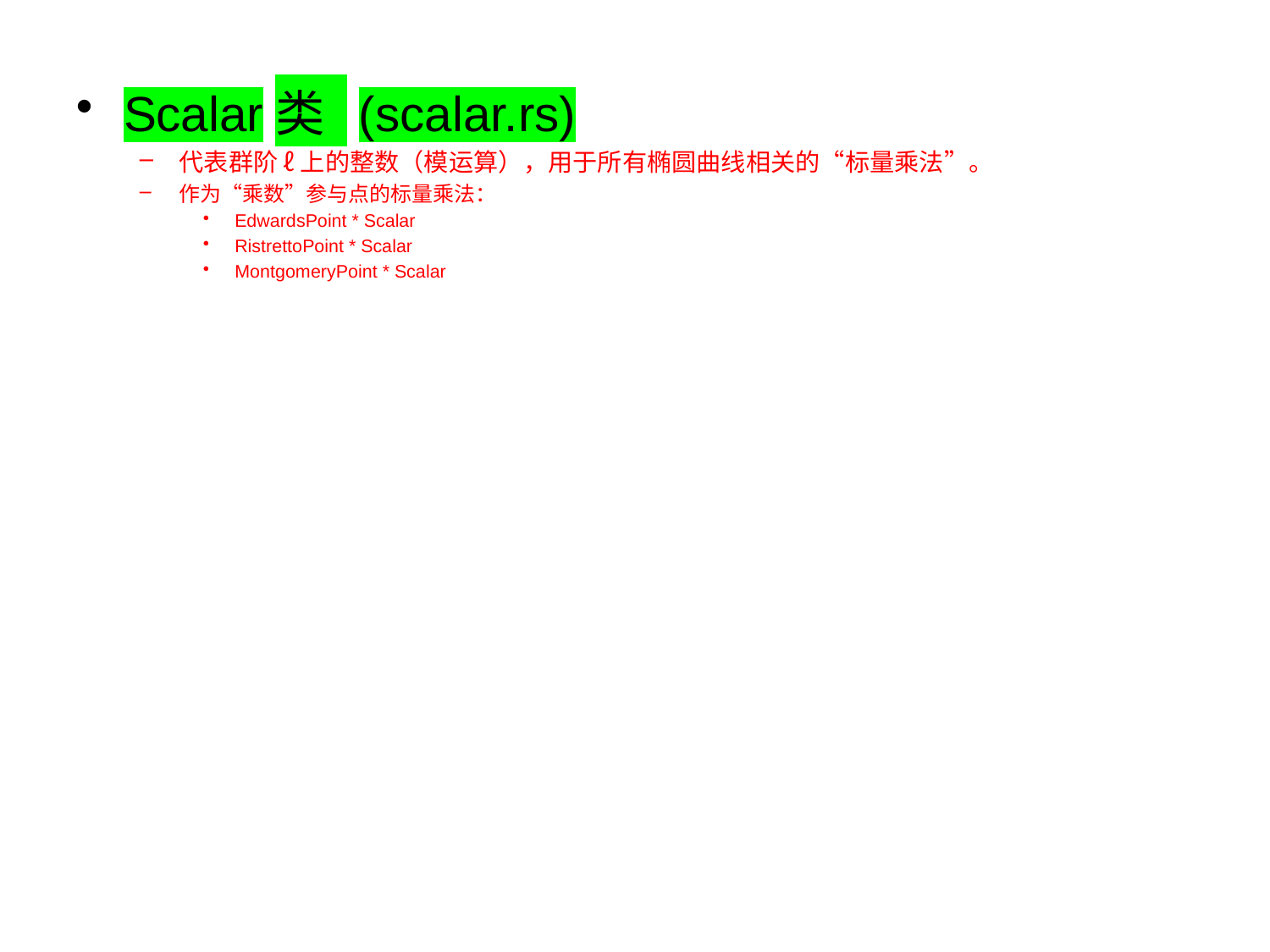

Scalar类  (scalar.rs)
代表群阶 ℓ 上的整数（模运算），用于所有椭圆曲线相关的“标量乘法”。
作为“乘数”参与点的标量乘法：
EdwardsPoint * Scalar
RistrettoPoint * Scalar
MontgomeryPoint * Scalar